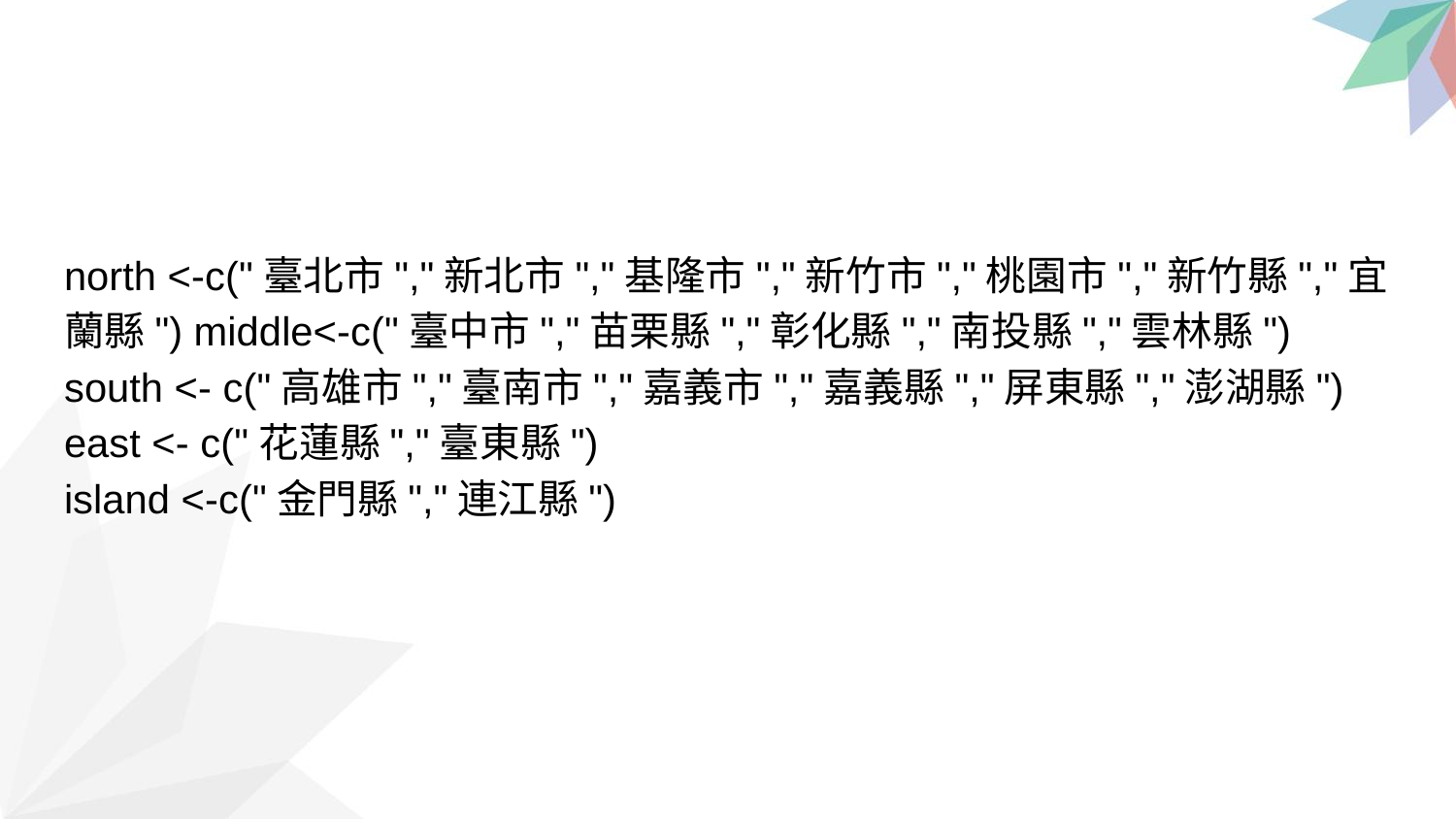

north <-c("臺北市","新北市","基隆市","新竹市","桃園市","新竹縣","宜蘭縣") middle<-c("臺中市","苗栗縣","彰化縣","南投縣","雲林縣")
south <- c("高雄市","臺南市","嘉義市","嘉義縣","屏東縣","澎湖縣")
east <- c("花蓮縣","臺東縣")
island <-c("金門縣","連江縣")